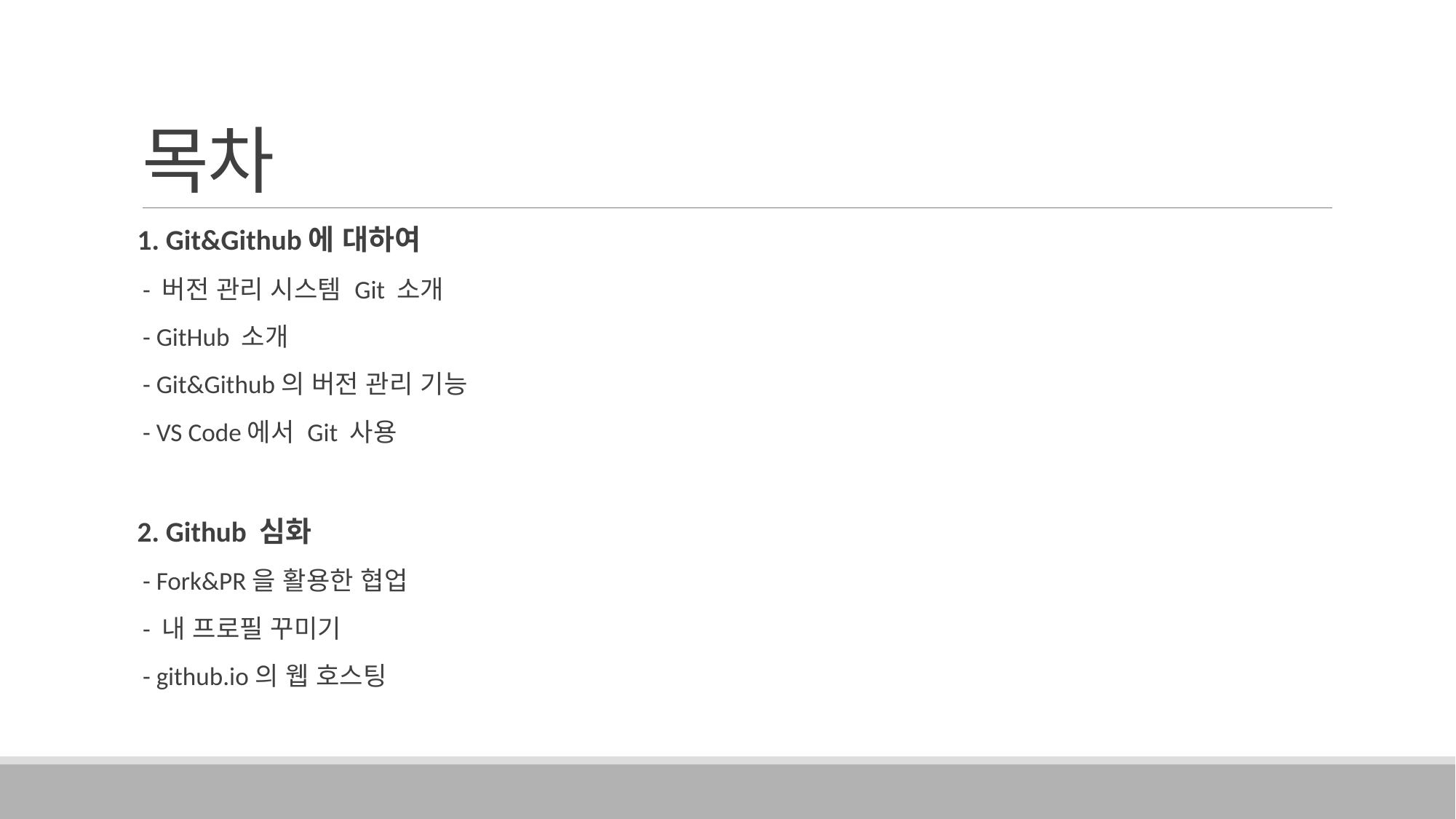

# 목차
 1. Git&Github에 대하여
  - 버전 관리 시스템 Git 소개
  - GitHub 소개
  - Git&Github의 버전 관리 기능
  - VS Code에서 Git 사용

 2. Github 심화
  - Fork&PR을 활용한 협업
  - 내 프로필 꾸미기
  - github.io의 웹 호스팅